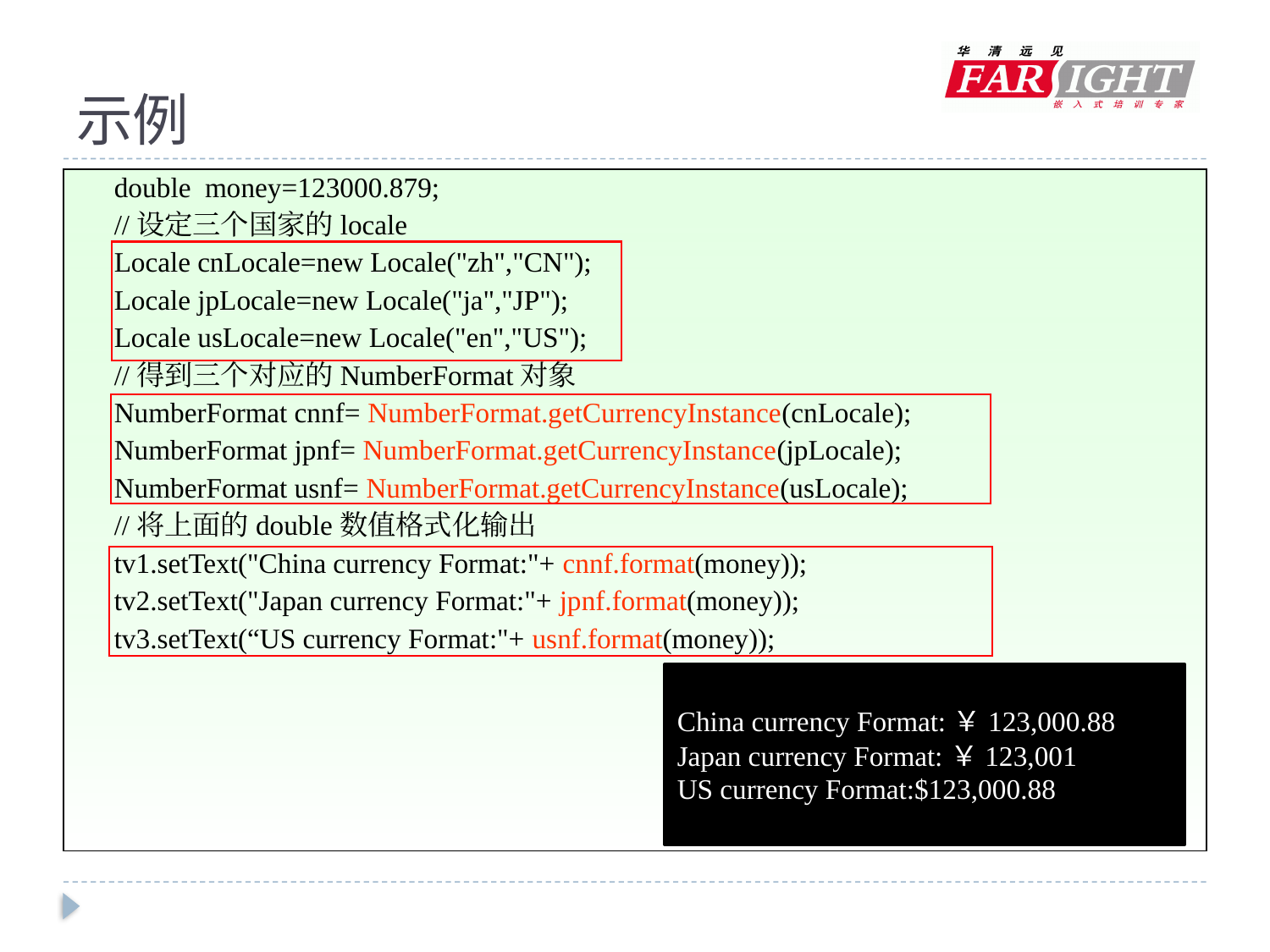

# 示例
	double  money=123000.879;
	//设定三个国家的locale
	Locale cnLocale=new Locale("zh","CN");
	Locale jpLocale=new Locale("ja","JP");
	Locale usLocale=new Locale("en","US");
	//得到三个对应的NumberFormat对象
	NumberFormat cnnf= NumberFormat.getCurrencyInstance(cnLocale);
	NumberFormat jpnf= NumberFormat.getCurrencyInstance(jpLocale);
	NumberFormat usnf= NumberFormat.getCurrencyInstance(usLocale);
	//将上面的double数值格式化输出
	tv1.setText("China currency Format:"+ cnnf.format(money));
	tv2.setText("Japan currency Format:"+ jpnf.format(money));
	tv3.setText(“US currency Format:"+ usnf.format(money));

China currency Format:￥123,000.88
Japan currency Format:￥123,001
US currency Format:$123,000.88